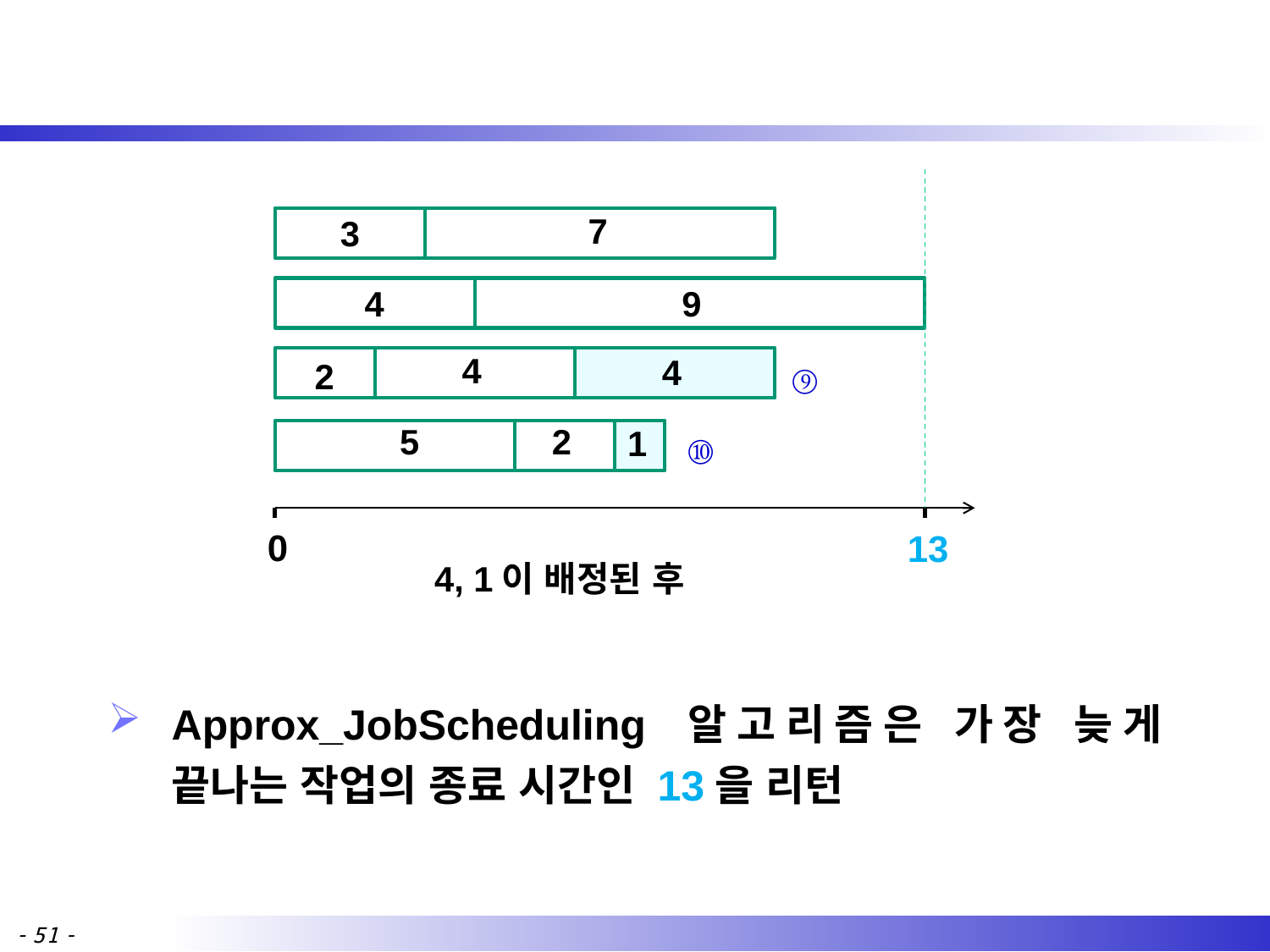

Approx_JobScheduling 알고리즘은 가장 늦게 끝나는 작업의 종료 시간인 13을 리턴
7
3

4
9

4
4
2

⑨
5
2
1

⑩
0
13
 4, 1이 배정된 후
- 51 -